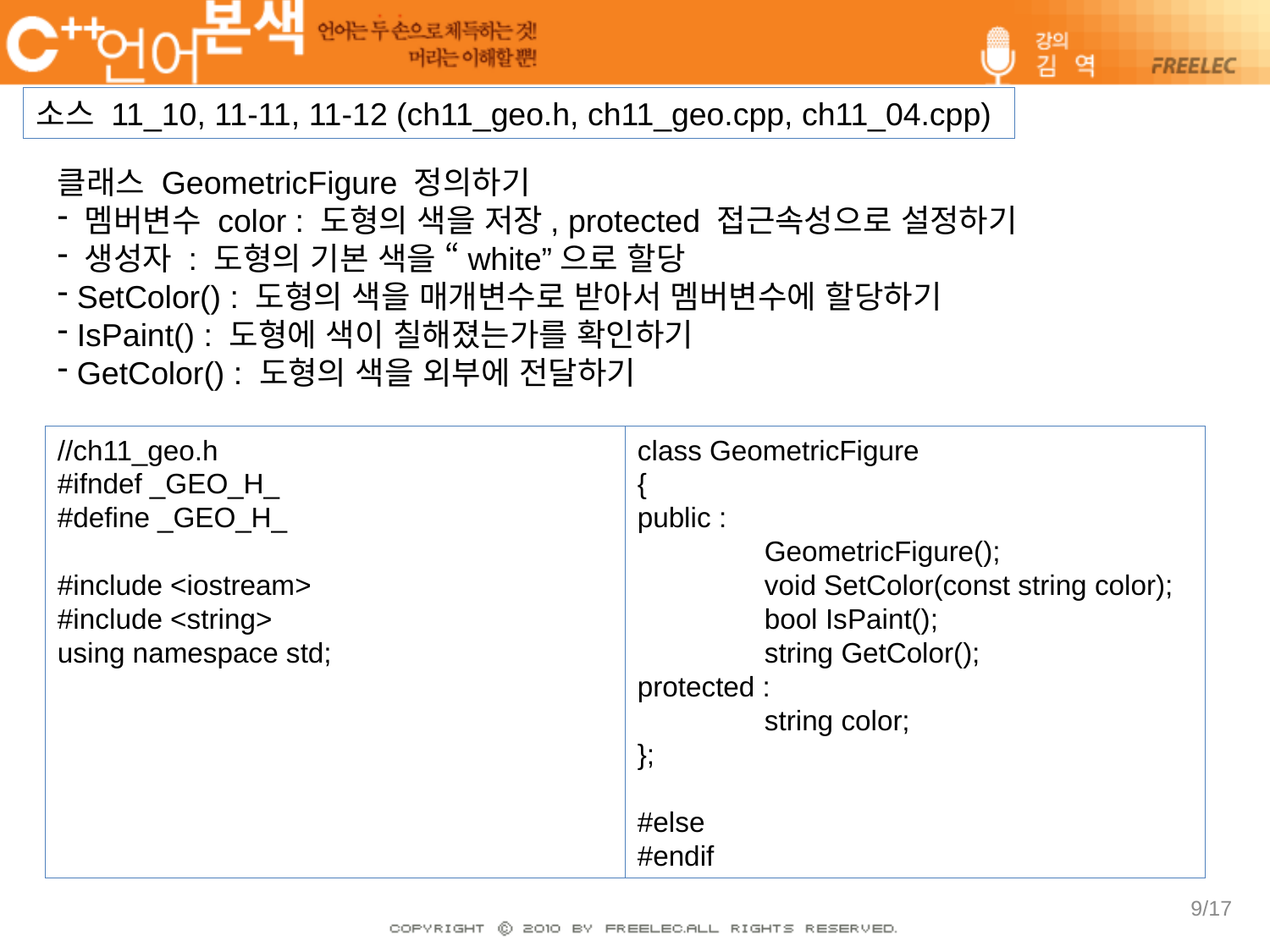

소스 11_10, 11-11, 11-12 (ch11_geo.h, ch11_geo.cpp, ch11_04.cpp)
클래스 GeometricFigure 정의하기
 멤버변수 color : 도형의 색을 저장, protected 접근속성으로 설정하기
 생성자 : 도형의 기본 색을 “white”으로 할당
 SetColor() : 도형의 색을 매개변수로 받아서 멤버변수에 할당하기
 IsPaint() : 도형에 색이 칠해졌는가를 확인하기
 GetColor() : 도형의 색을 외부에 전달하기
//ch11_geo.h
#ifndef _GEO_H_
#define _GEO_H_

#include <iostream>
#include <string>
using namespace std;

class GeometricFigure
{
public :
	GeometricFigure();
	void SetColor(const string color);
	bool IsPaint();
	string GetColor();
protected :
	string color;
};

#else
#endif
9/17